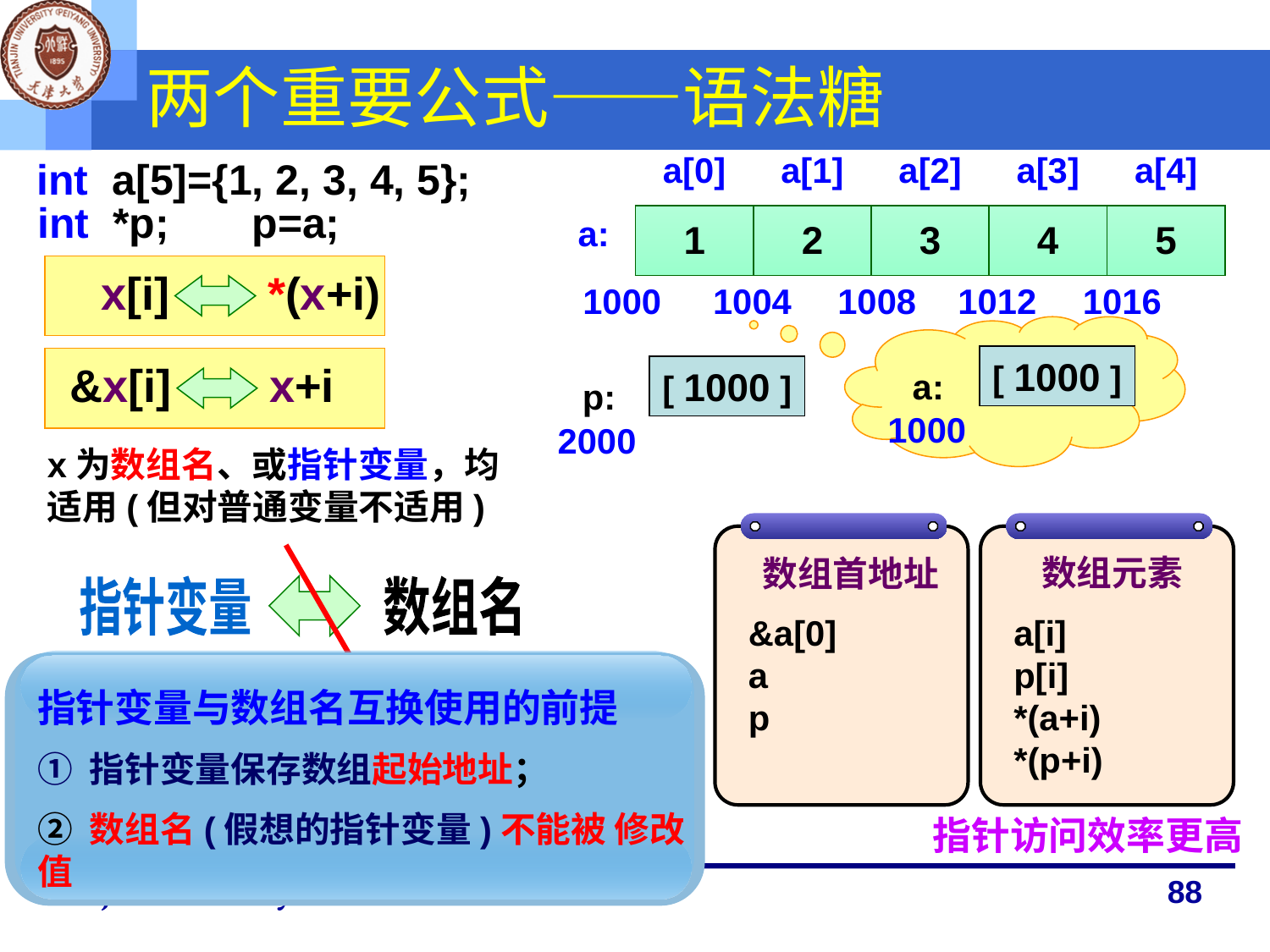

# 两个重要公式——语法糖
| a[0] | a[1] | a[2] | a[3] | a[4] |
| --- | --- | --- | --- | --- |
| 1 | 2 | 3 | 4 | 5 |
int  a[5]={1, 2, 3, 4, 5};
int  *p;       p=a;
a:

x[i]
*(x+i)

1000
1004
1008
1012
1016

  [ 1000 ]
a:
1000

&x[i]
x+i

  [ 1000 ]
p:
2000
x为数组名、或指针变量，均适用(但对普通变量不适用)

数组首地址
&a[0]
a
p
数组元素
a[i]
p[i]
*(a+i)
*(p+i)
指针变量

数组名

指针变量与数组名互换使用的前提
① 指针变量保存数组起始地址；
② 数组名(假想的指针变量)不能被 修改值
指针访问效率更高